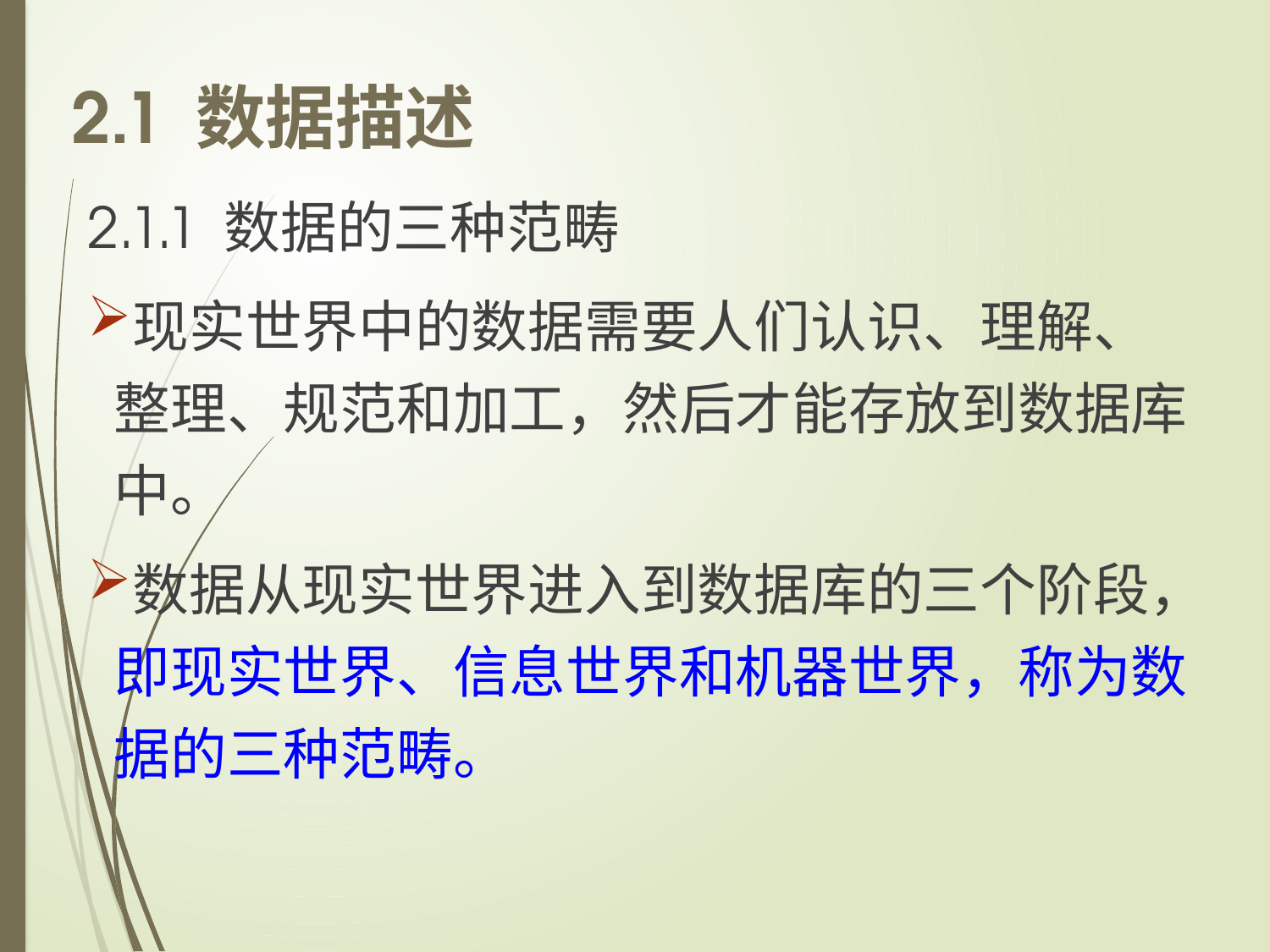

2.1 数据描述
2.1.1 数据的三种范畴
现实世界中的数据需要人们认识、理解、整理、规范和加工，然后才能存放到数据库中。
数据从现实世界进入到数据库的三个阶段，即现实世界、信息世界和机器世界，称为数据的三种范畴。